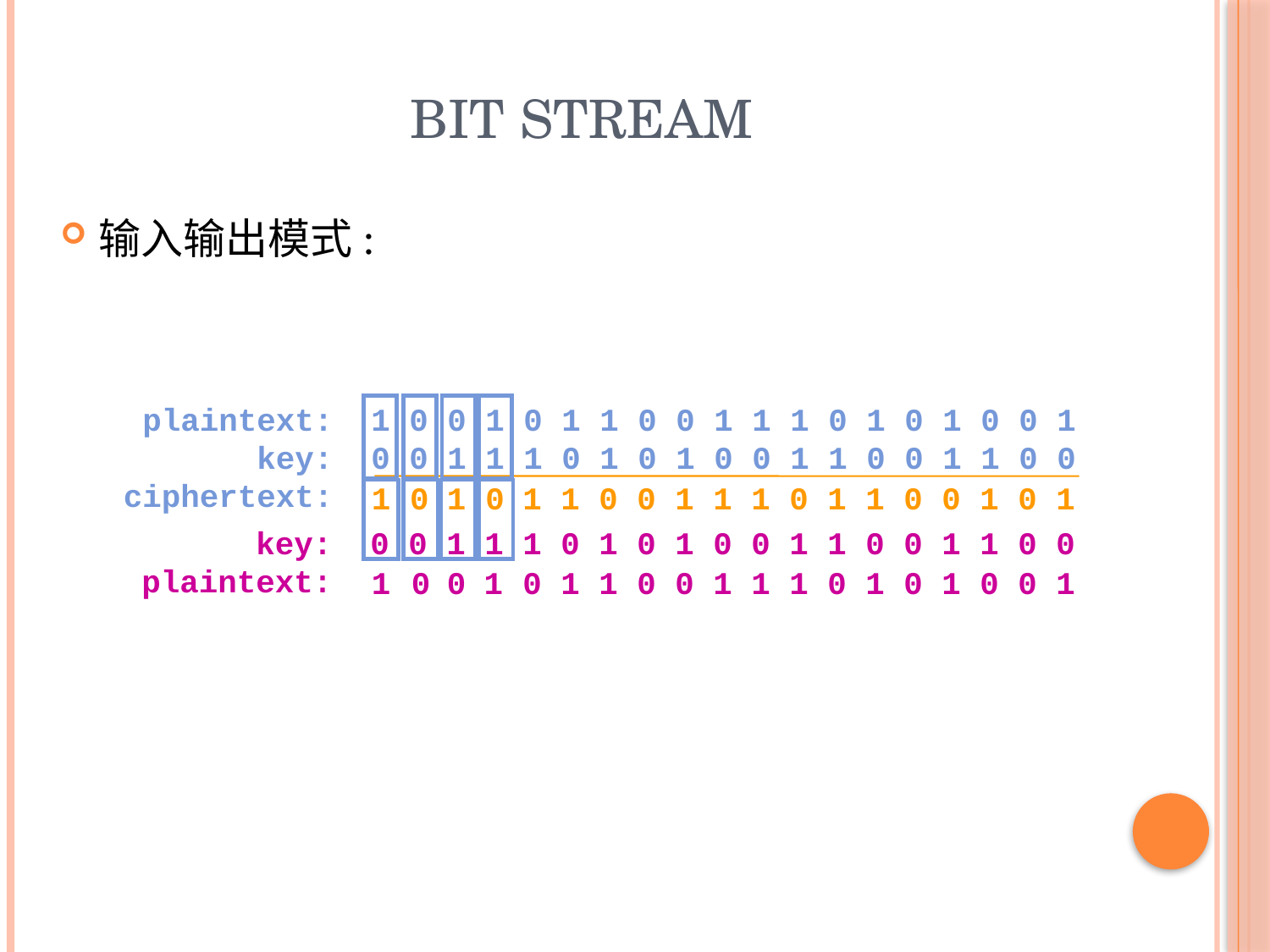

# Bit Stream
输入输出模式:
 plaintext:  1 0 0 1 0 1 1 0 0 1 1 1 0 1 0 1 0 0 1
       key:  0 0 1 1 1 0 1 0 1 0 0 1 1 0 0 1 1 0 0
ciphertext:

1
0
1
0
1 1 0 0 1 1 1 0 1 1 0 0 1 0 1

       key:  0 0 1 1 1 0 1 0 1 0 0 1 1 0 0 1 1 0 0
 plaintext:
1
0
0
1
0 1 1 0 0 1 1 1 0 1 0 1 0 0 1